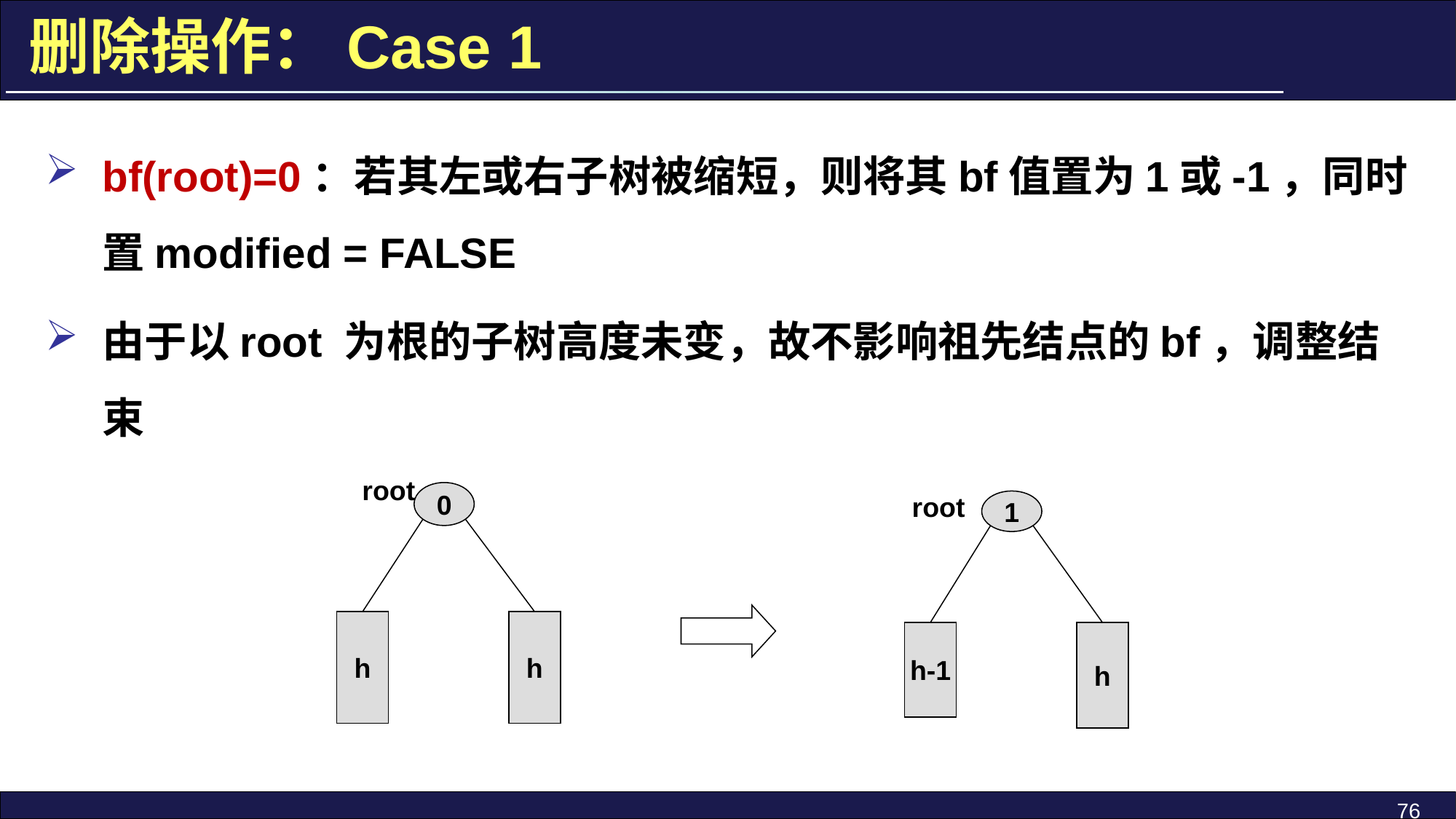

# 删除操作：Case 1
bf(root)=0：若其左或右子树被缩短，则将其bf值置为1或-1，同时置modified = FALSE
由于以root 为根的子树高度未变，故不影响祖先结点的bf，调整结束

root
0
root
1

h
h
h-1
h
76